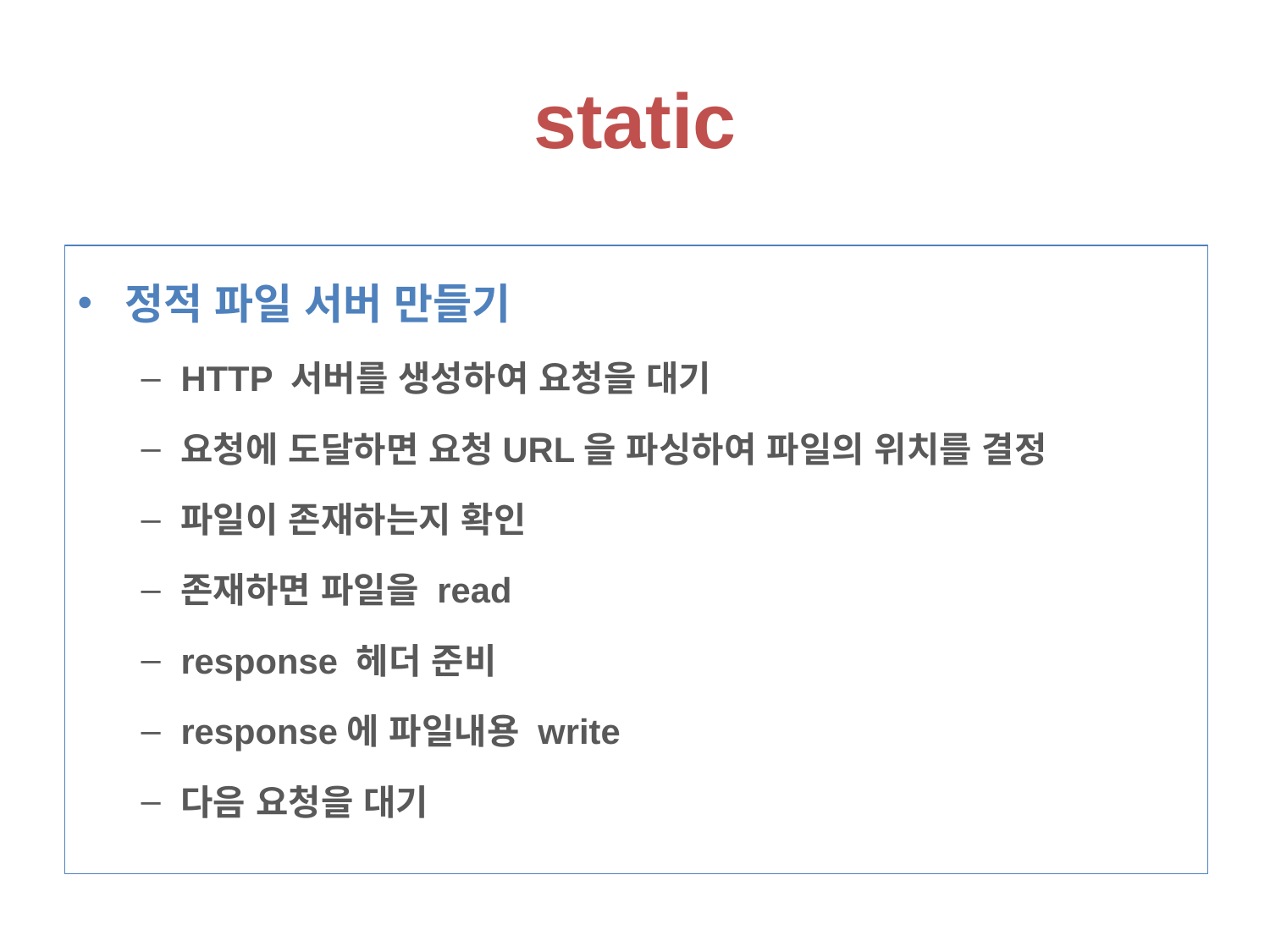

static
정적 파일 서버 만들기
HTTP 서버를 생성하여 요청을 대기
요청에 도달하면 요청URL을 파싱하여 파일의 위치를 결정
파일이 존재하는지 확인
존재하면 파일을 read
response 헤더 준비
response에 파일내용 write
다음 요청을 대기